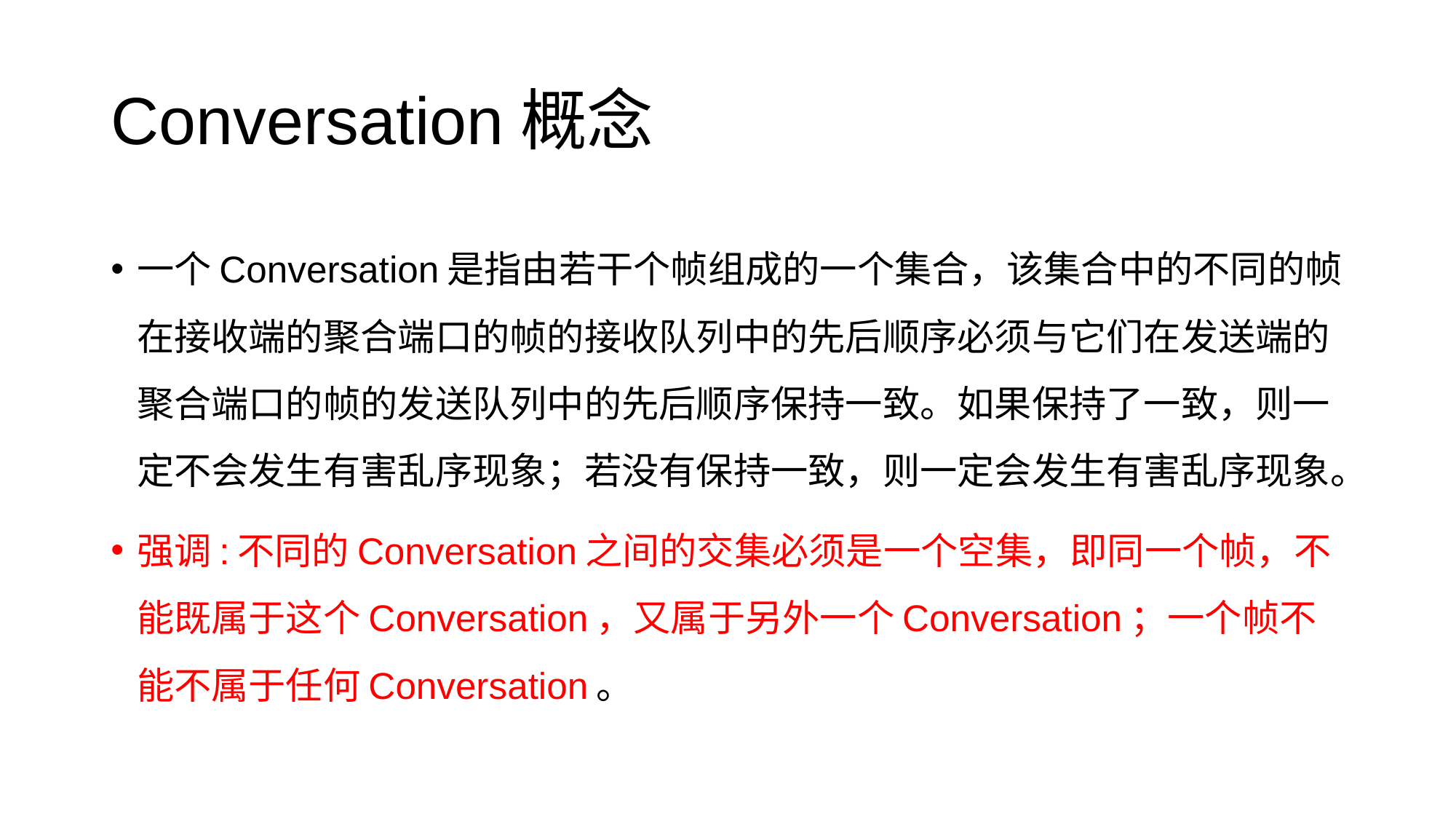

# Conversation概念
一个Conversation是指由若干个帧组成的一个集合，该集合中的不同的帧在接收端的聚合端口的帧的接收队列中的先后顺序必须与它们在发送端的聚合端口的帧的发送队列中的先后顺序保持一致。如果保持了一致，则一定不会发生有害乱序现象；若没有保持一致，则一定会发生有害乱序现象。
强调:不同的Conversation之间的交集必须是一个空集，即同一个帧，不能既属于这个Conversation，又属于另外一个Conversation；一个帧不能不属于任何Conversation。